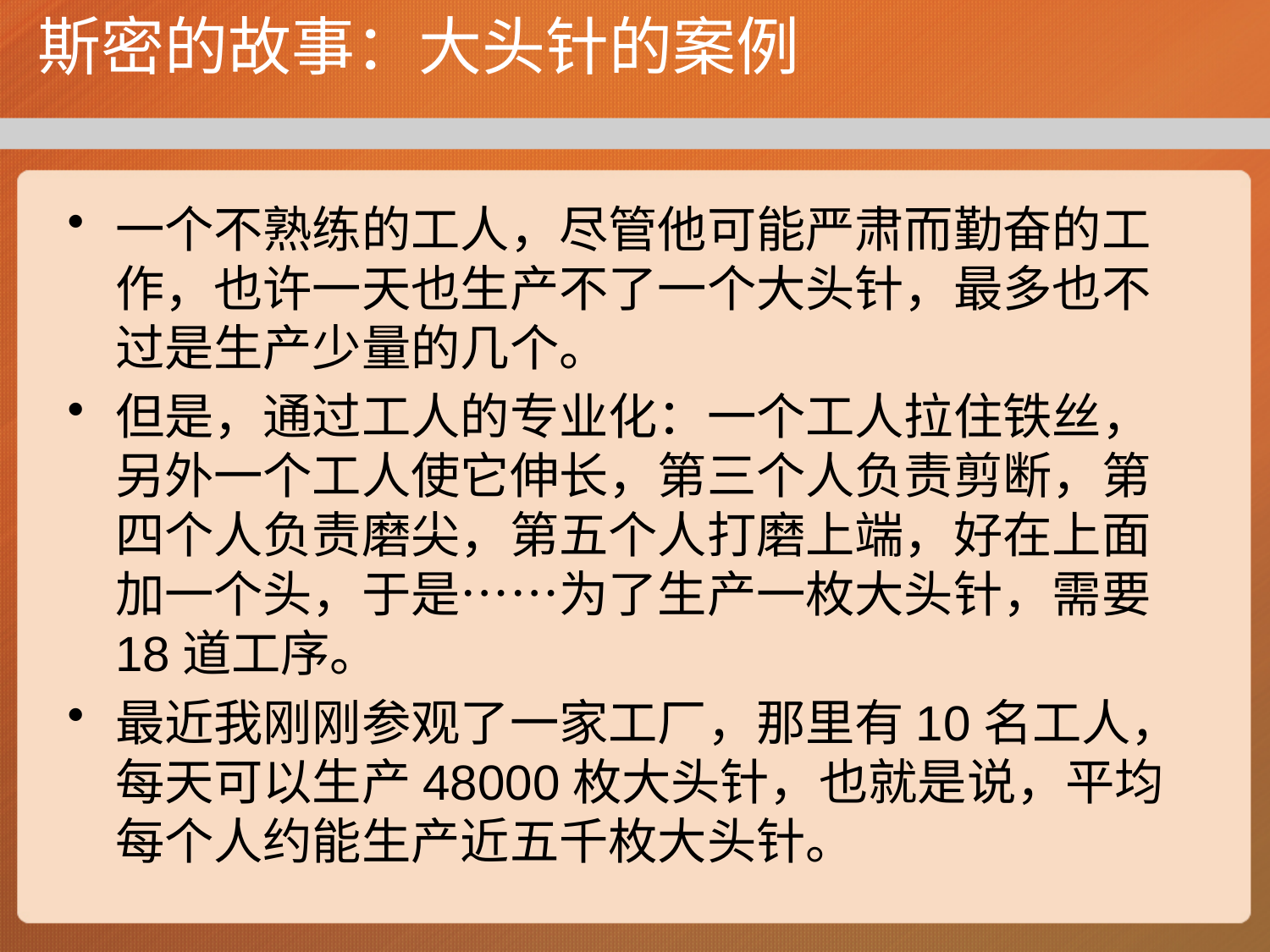

# 斯密的故事：大头针的案例
一个不熟练的工人，尽管他可能严肃而勤奋的工作，也许一天也生产不了一个大头针，最多也不过是生产少量的几个。
但是，通过工人的专业化：一个工人拉住铁丝，另外一个工人使它伸长，第三个人负责剪断，第四个人负责磨尖，第五个人打磨上端，好在上面加一个头，于是……为了生产一枚大头针，需要18道工序。
最近我刚刚参观了一家工厂，那里有10名工人，每天可以生产48000枚大头针，也就是说，平均每个人约能生产近五千枚大头针。